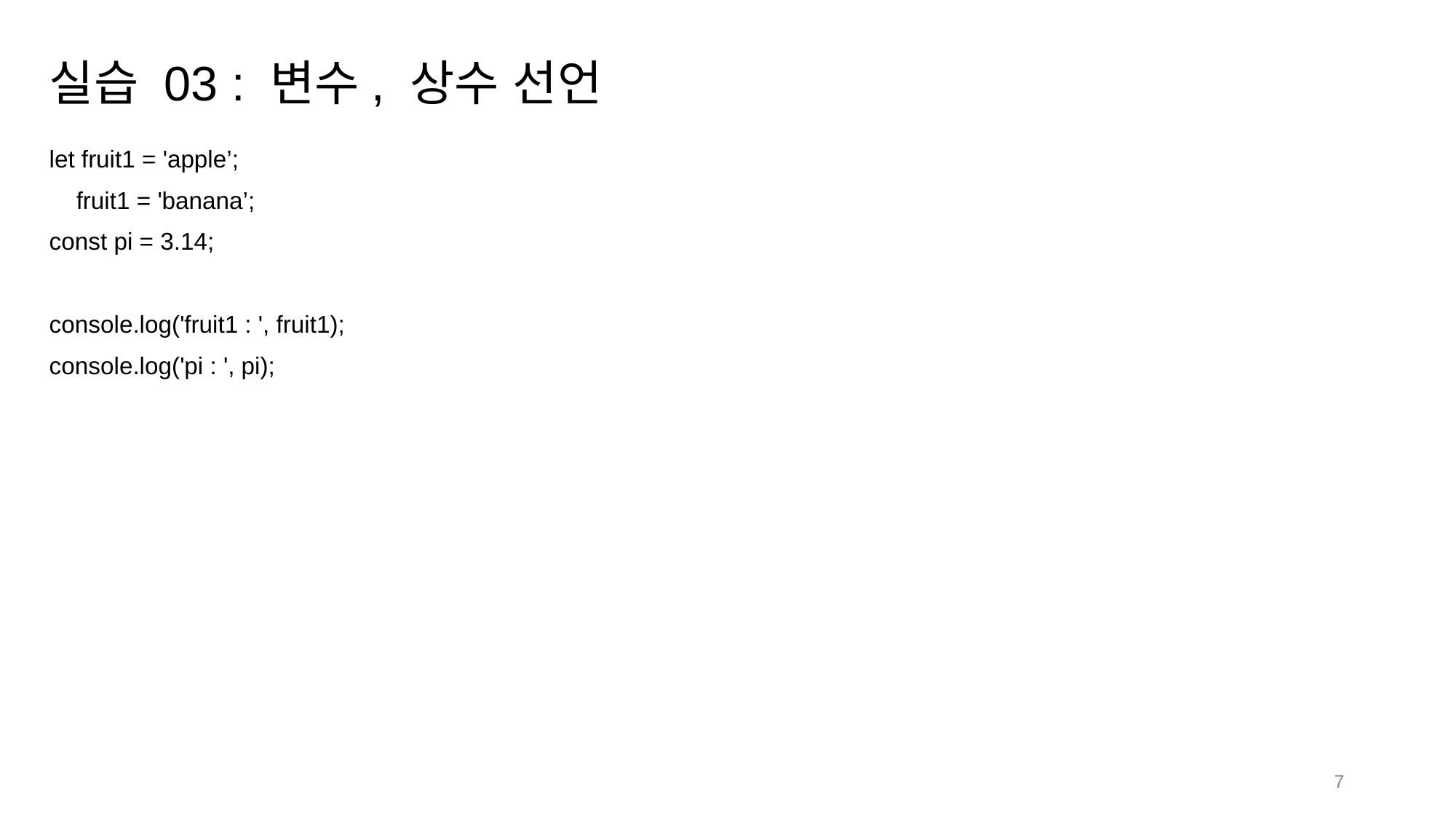

# 실습 03 : 변수, 상수 선언
let fruit1 = 'apple’;
    fruit1 = 'banana’;
const pi = 3.14;

console.log('fruit1 : ', fruit1);
console.log('pi : ', pi);
7